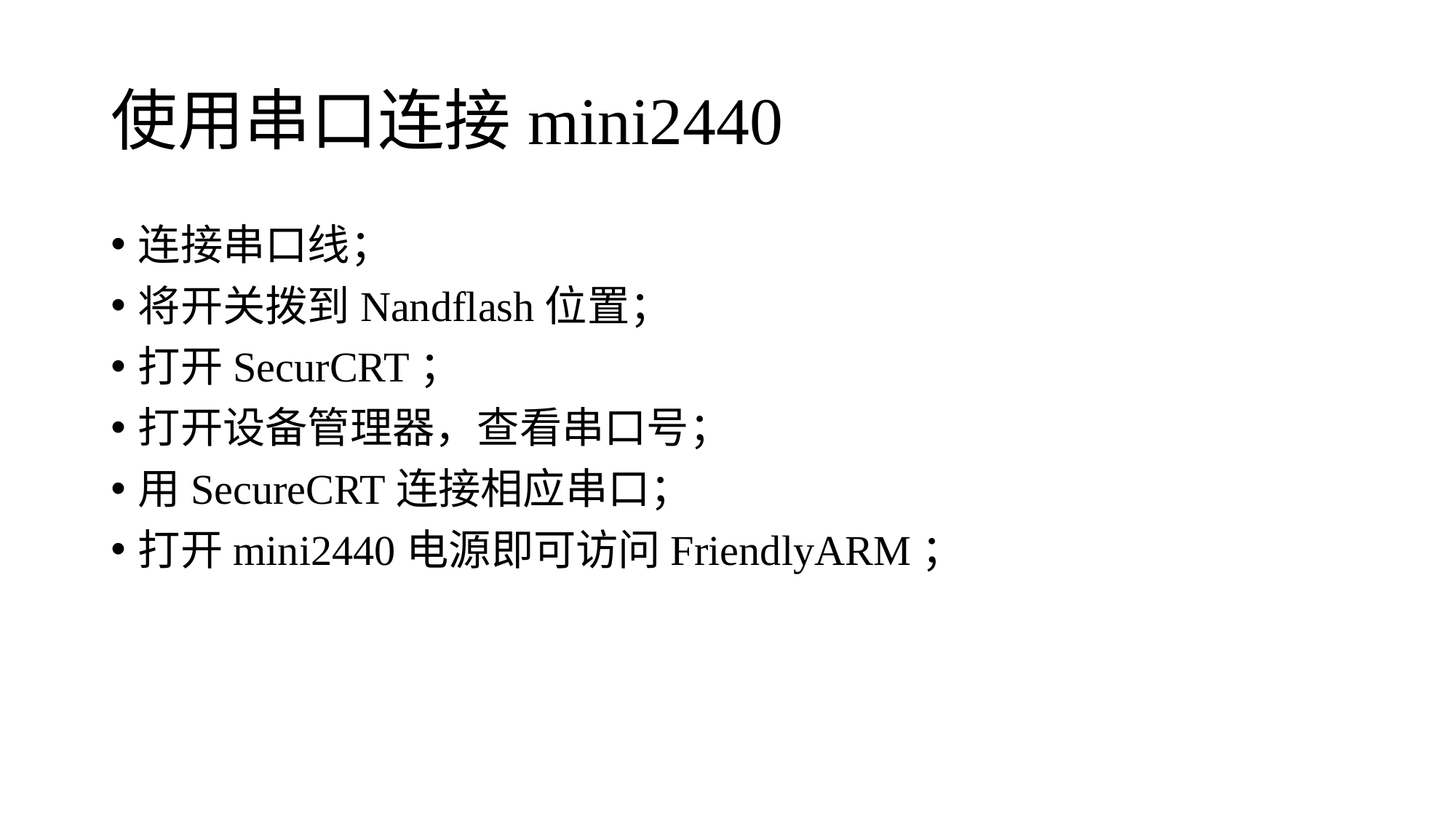

# 使用串口连接mini2440
连接串口线；
将开关拨到Nandflash位置；
打开SecurCRT；
打开设备管理器，查看串口号；
用SecureCRT连接相应串口；
打开mini2440电源即可访问FriendlyARM；